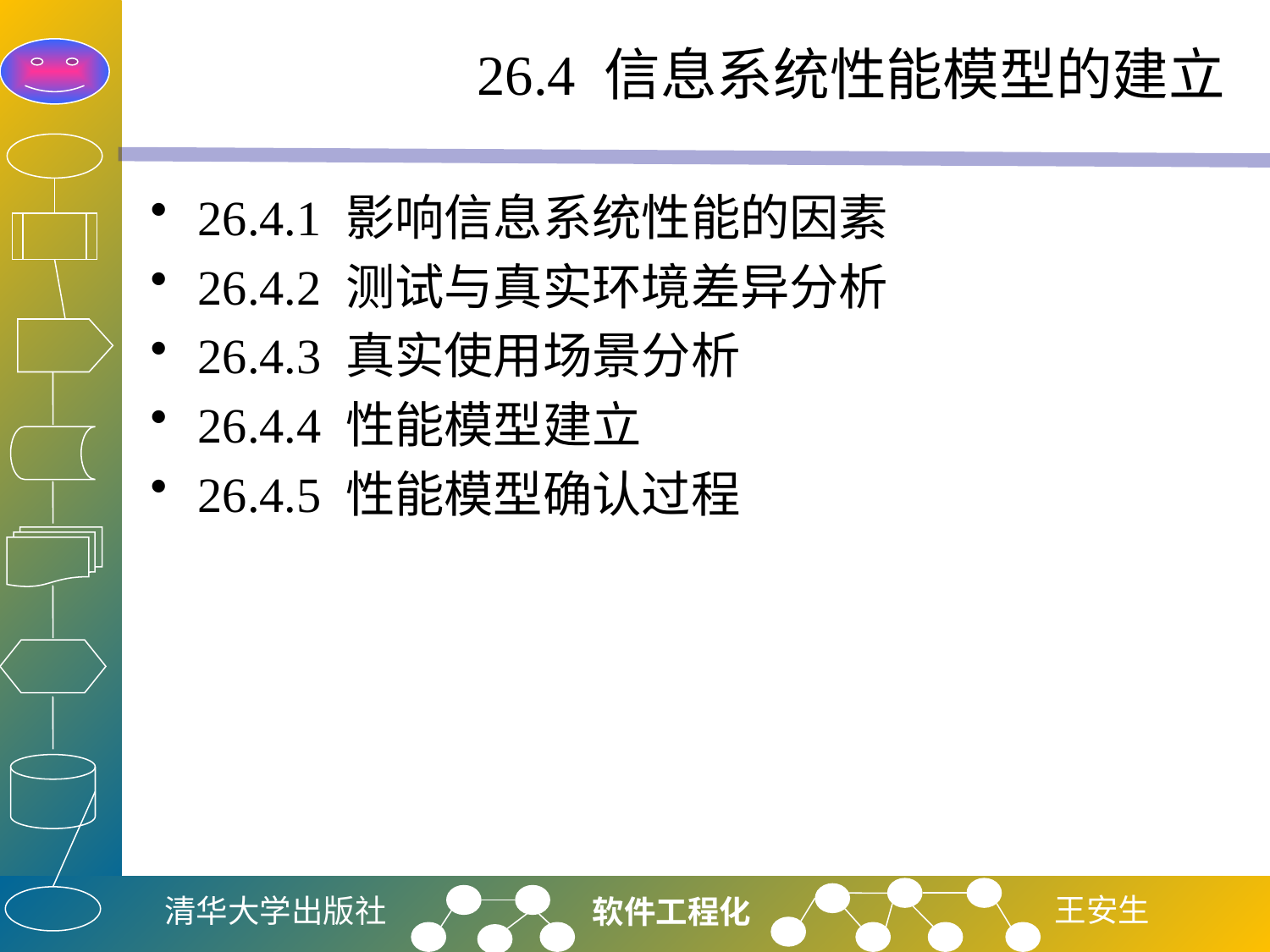

# 26.4 信息系统性能模型的建立
26.4.1 影响信息系统性能的因素
26.4.2 测试与真实环境差异分析
26.4.3 真实使用场景分析
26.4.4 性能模型建立
26.4.5 性能模型确认过程